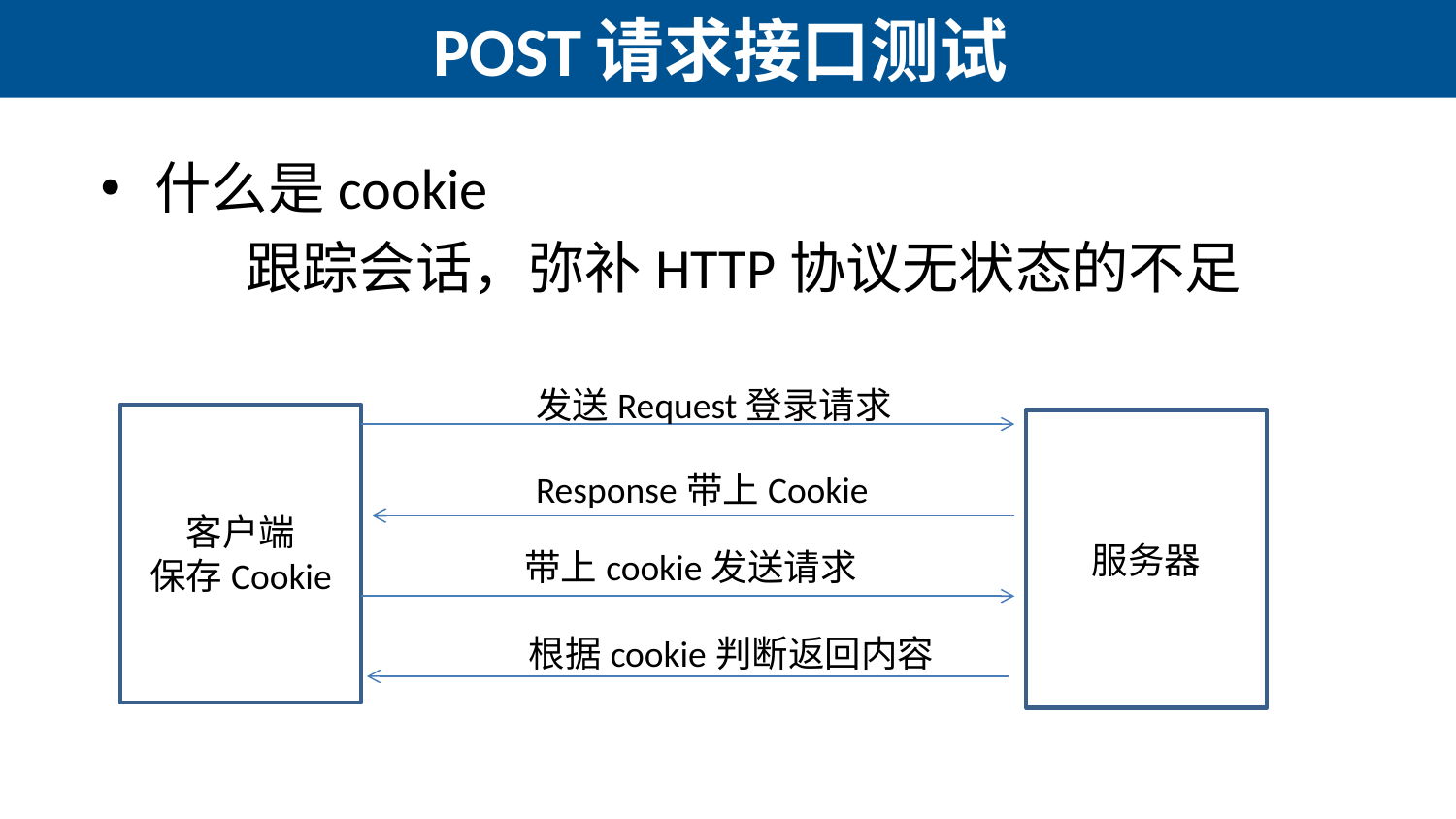

# POST请求接口测试
什么是cookie
	跟踪会话，弥补HTTP协议无状态的不足
发送Request登录请求
客户端
保存Cookie
服务器
Response带上Cookie
带上cookie发送请求
根据cookie判断返回内容